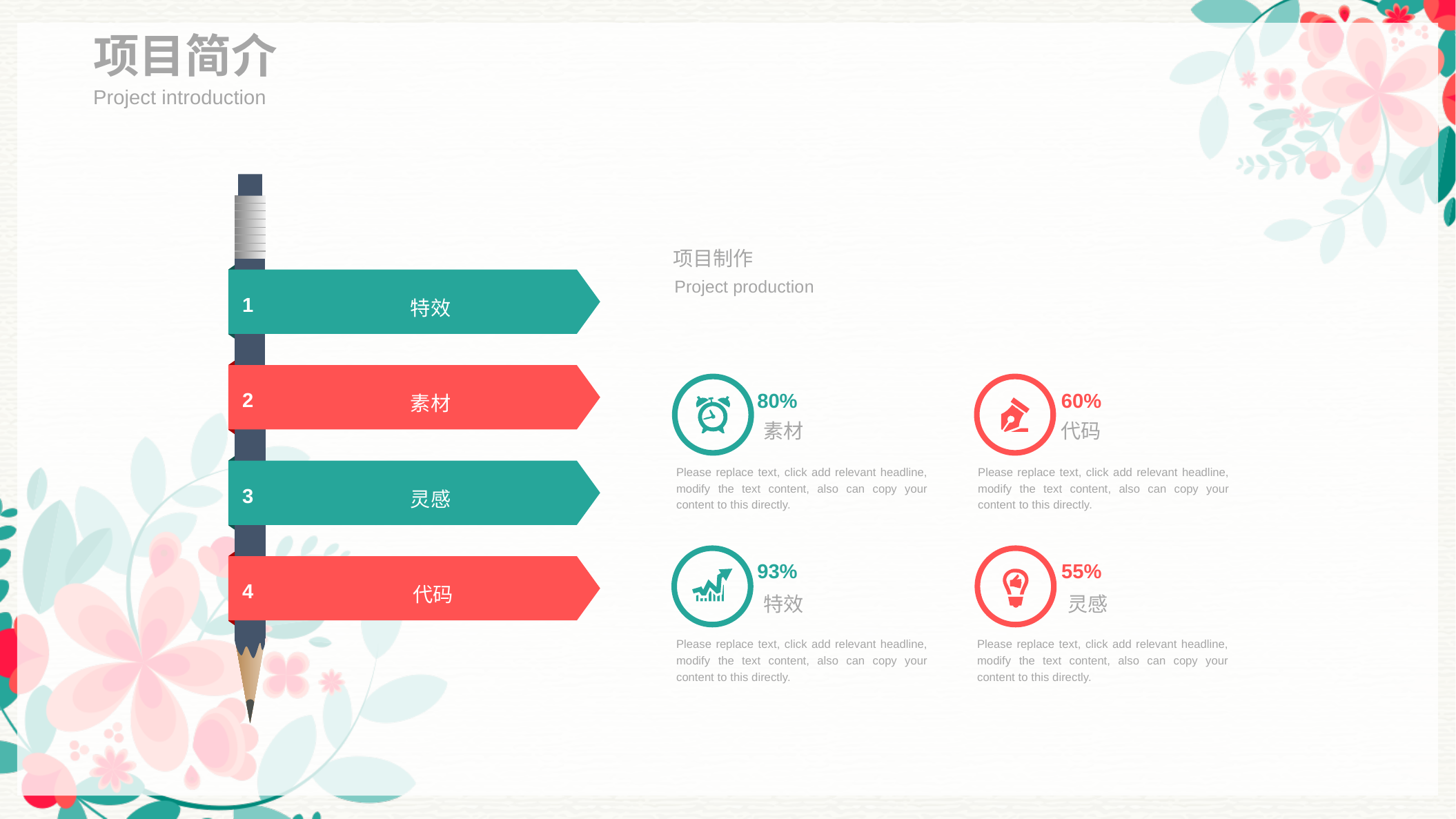

项目简介
Project introduction

1
特效

2
素材

3
灵感

4
代码

项目制作
Project production

80%
60%

素材
代码
Please replace text, click add relevant headline, modify the text content, also can copy your content to this directly.
Please replace text, click add relevant headline, modify the text content, also can copy your content to this directly.

93%
55%

特效
灵感
Please replace text, click add relevant headline, modify the text content, also can copy your content to this directly.
Please replace text, click add relevant headline, modify the text content, also can copy your content to this directly.